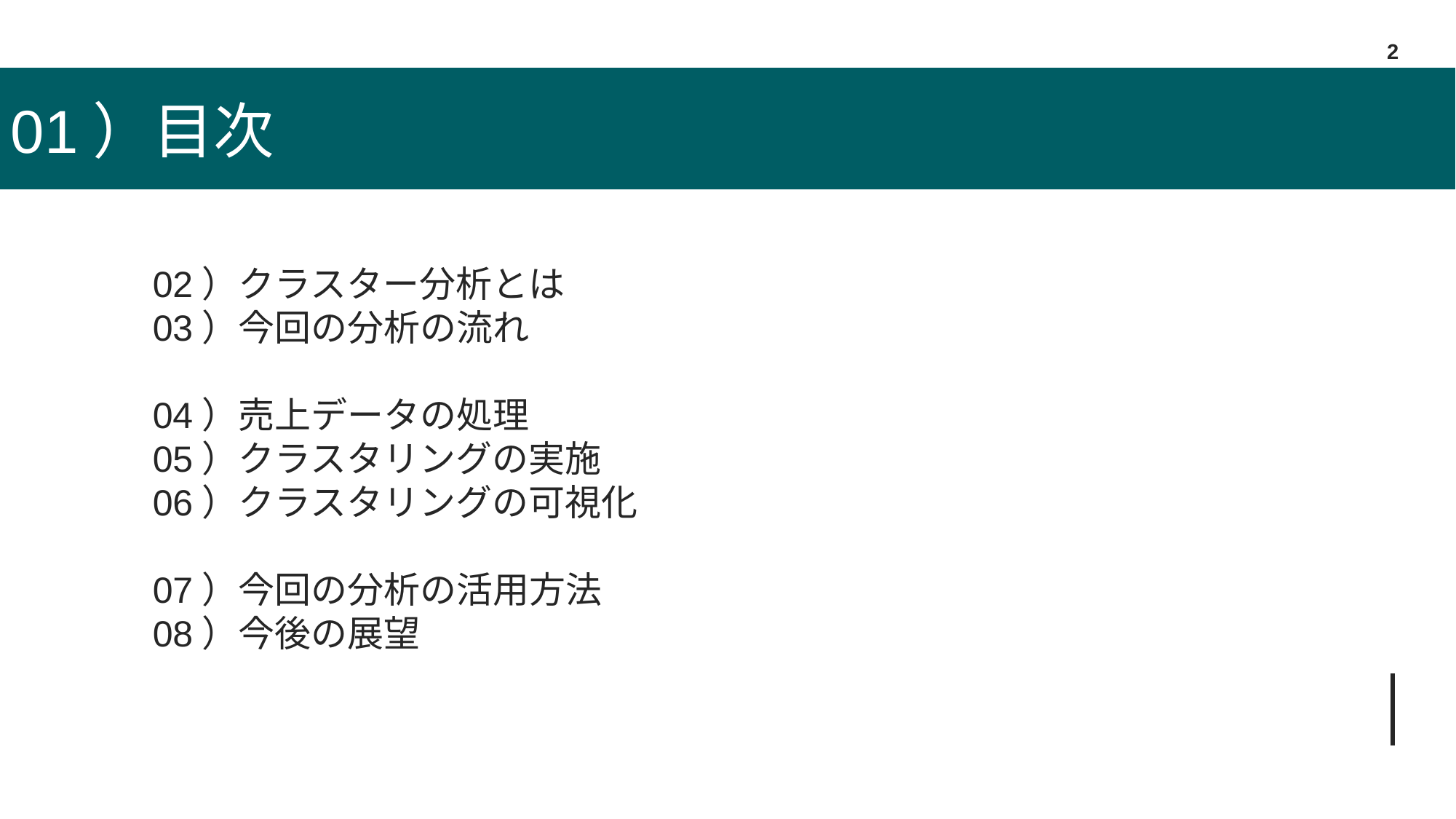

2

01）目次

02）クラスター分析とは
03）今回の分析の流れ

04）売上データの処理
05）クラスタリングの実施
06）クラスタリングの可視化

07）今回の分析の活用方法
08）今後の展望